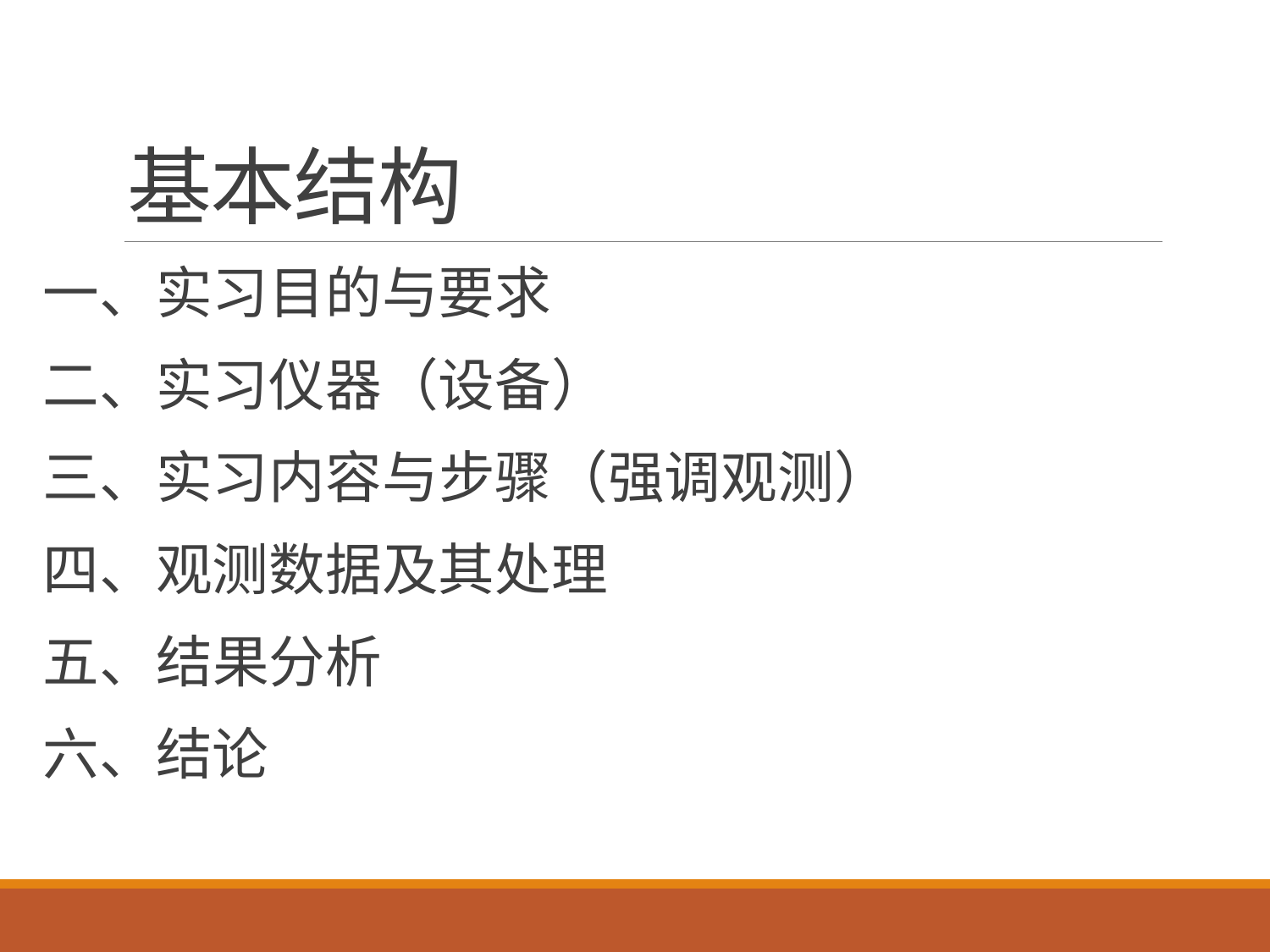

# 基本结构
一、实习目的与要求
二、实习仪器（设备）
三、实习内容与步骤（强调观测）
四、观测数据及其处理
五、结果分析
六、结论